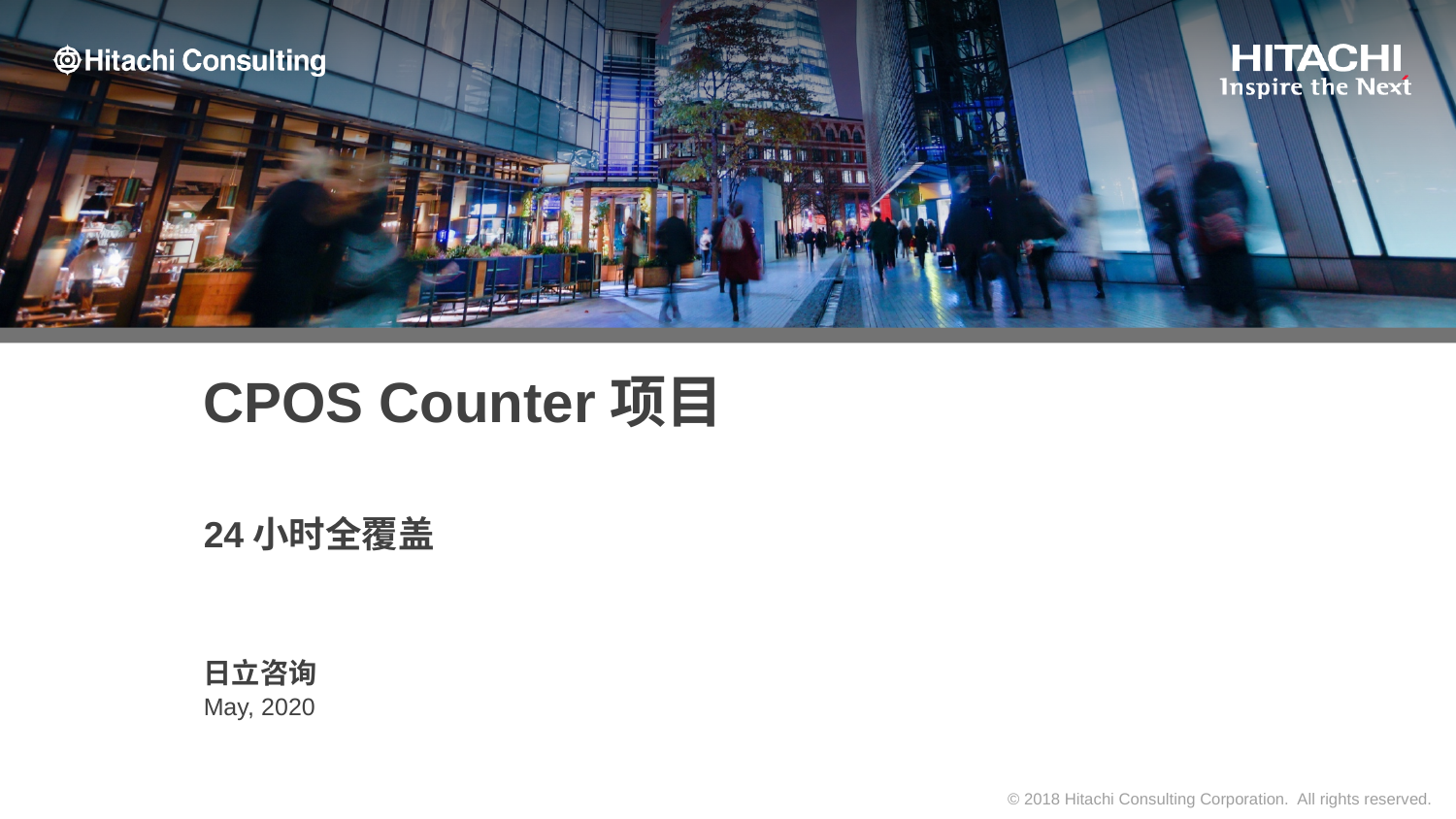

# CPOS Counter项目
24小时全覆盖
日立咨询
May, 2020